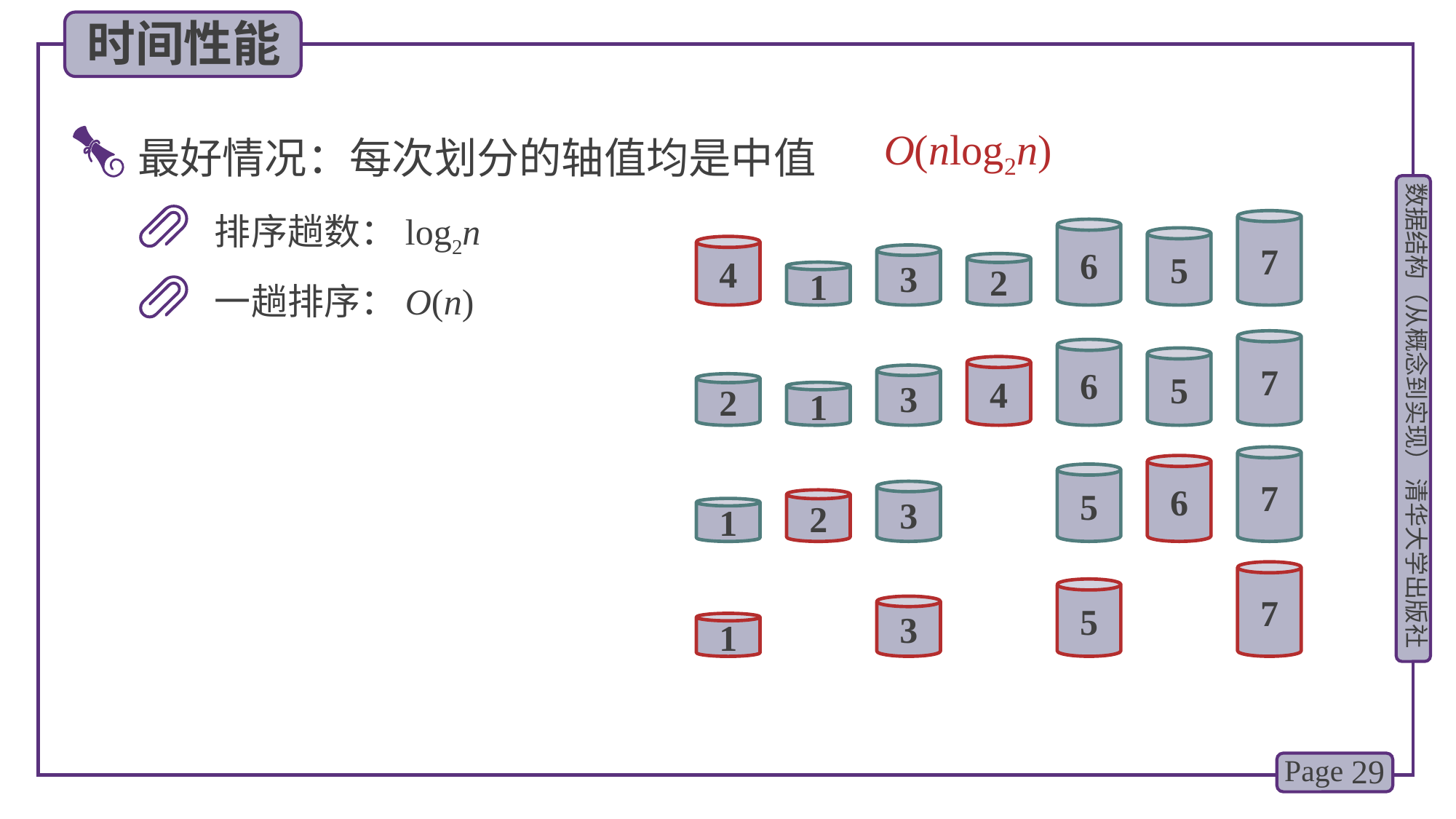

时间性能

最好情况：每次划分的轴值均是中值

O(nlog2n)
排序趟数：log2n

7
6
5
4
3
2
1
一趟排序：O(n)

7
6
5
4
3
2
1
7
6
5
3
2
1
7
5
3
1